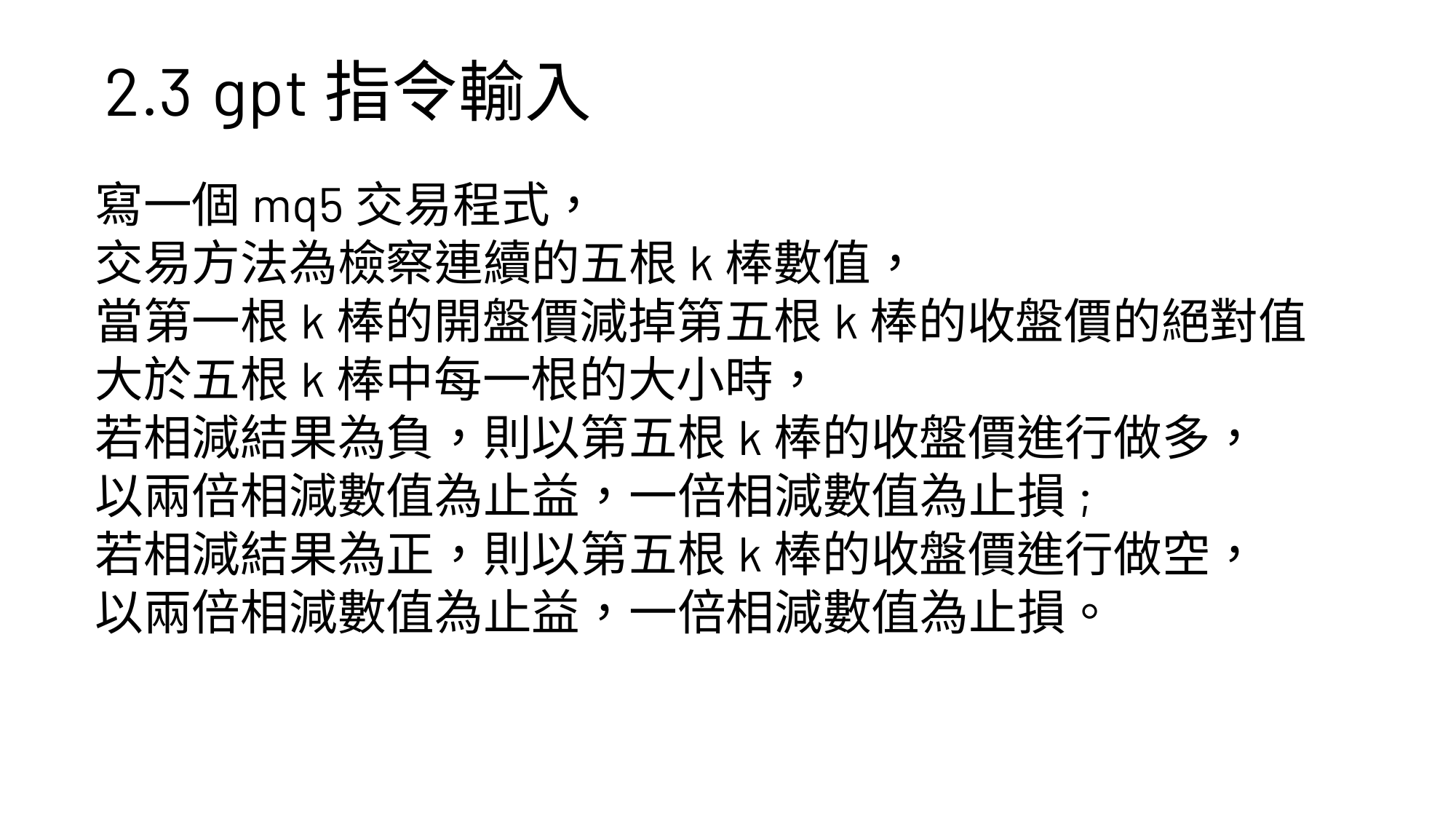

2.3 gpt指令輸入

寫一個mq5交易程式，
交易方法為檢察連續的五根k棒數值，
當第一根k棒的開盤價減掉第五根k棒的收盤價的絕對值
大於五根k棒中每一根的大小時，
若相減結果為負，則以第五根k棒的收盤價進行做多，
以兩倍相減數值為止益，一倍相減數值為止損;
若相減結果為正，則以第五根k棒的收盤價進行做空，
以兩倍相減數值為止益，一倍相減數值為止損。